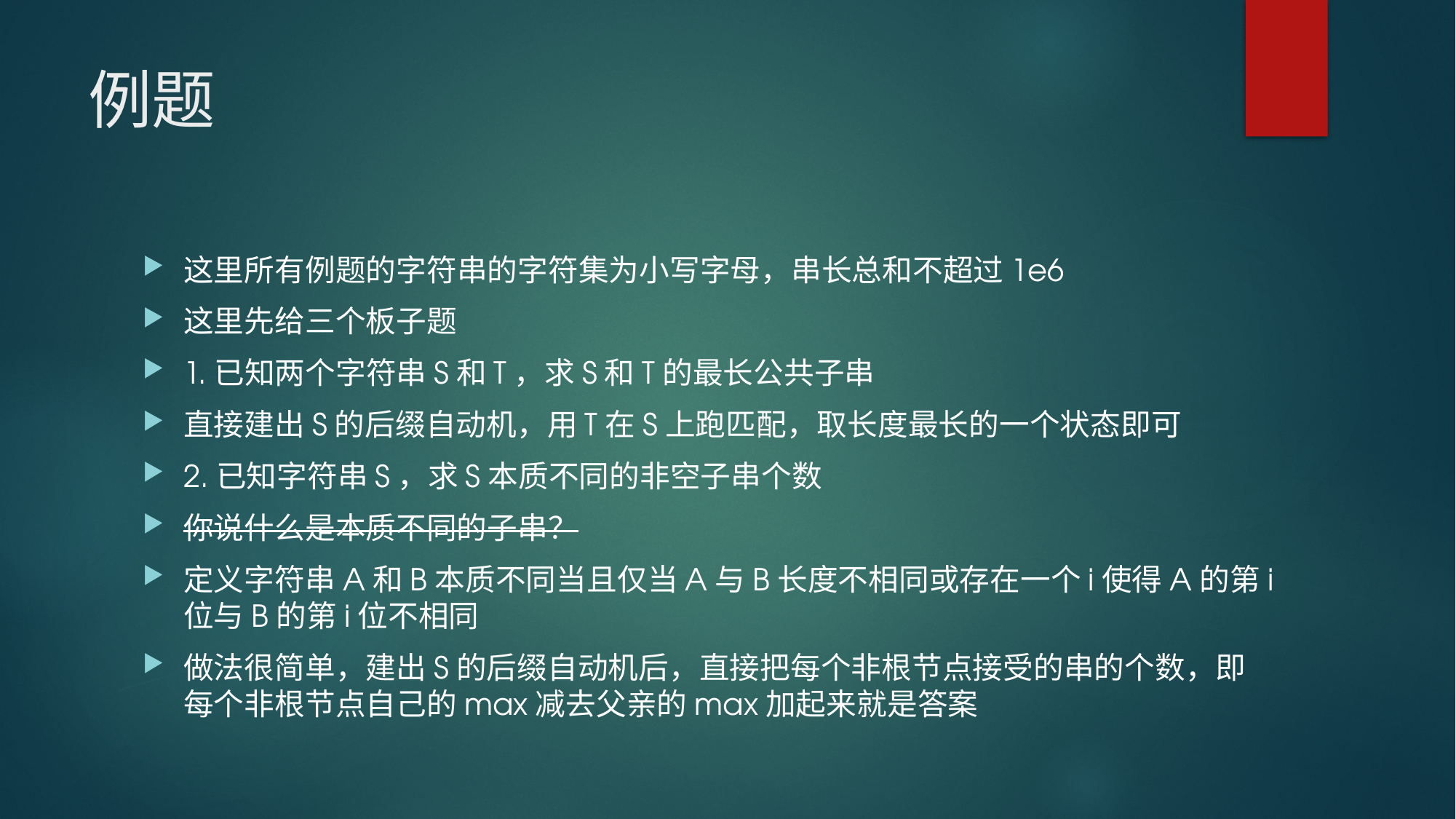

# 例题
这里所有例题的字符串的字符集为小写字母，串长总和不超过1e6
这里先给三个板子题
1.已知两个字符串S和T，求S和T的最长公共子串
直接建出S的后缀自动机，用T在S上跑匹配，取长度最长的一个状态即可
2.已知字符串S，求S本质不同的非空子串个数
你说什么是本质不同的子串？
定义字符串A和B本质不同当且仅当A与B长度不相同或存在一个i使得A的第i位与B的第i位不相同
做法很简单，建出S的后缀自动机后，直接把每个非根节点接受的串的个数，即每个非根节点自己的max减去父亲的max加起来就是答案